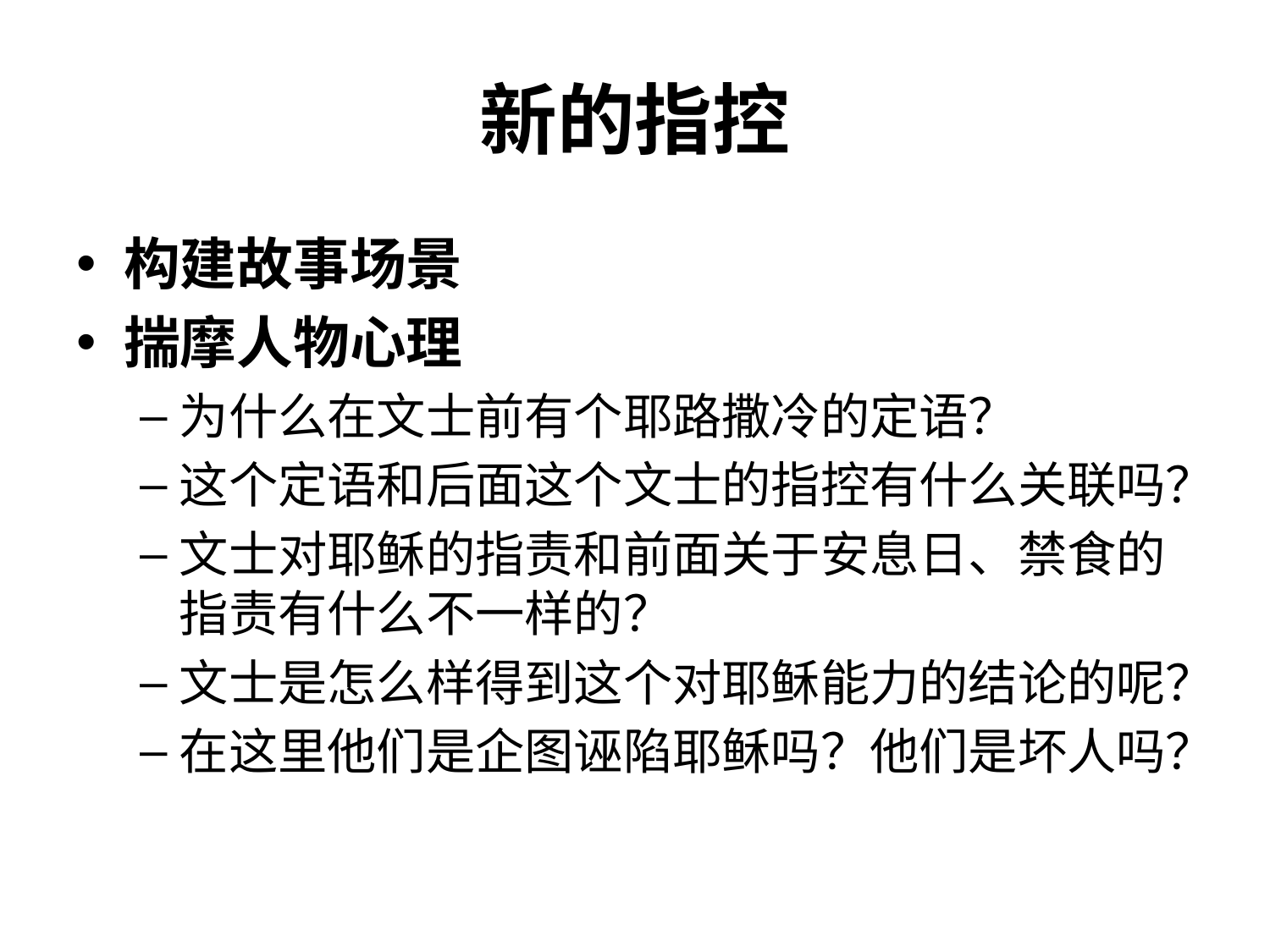

# 新的指控
构建故事场景
揣摩人物心理
为什么在文士前有个耶路撒冷的定语？
这个定语和后面这个文士的指控有什么关联吗？
文士对耶稣的指责和前面关于安息日、禁食的指责有什么不一样的？
文士是怎么样得到这个对耶稣能力的结论的呢？
在这里他们是企图诬陷耶稣吗？他们是坏人吗？